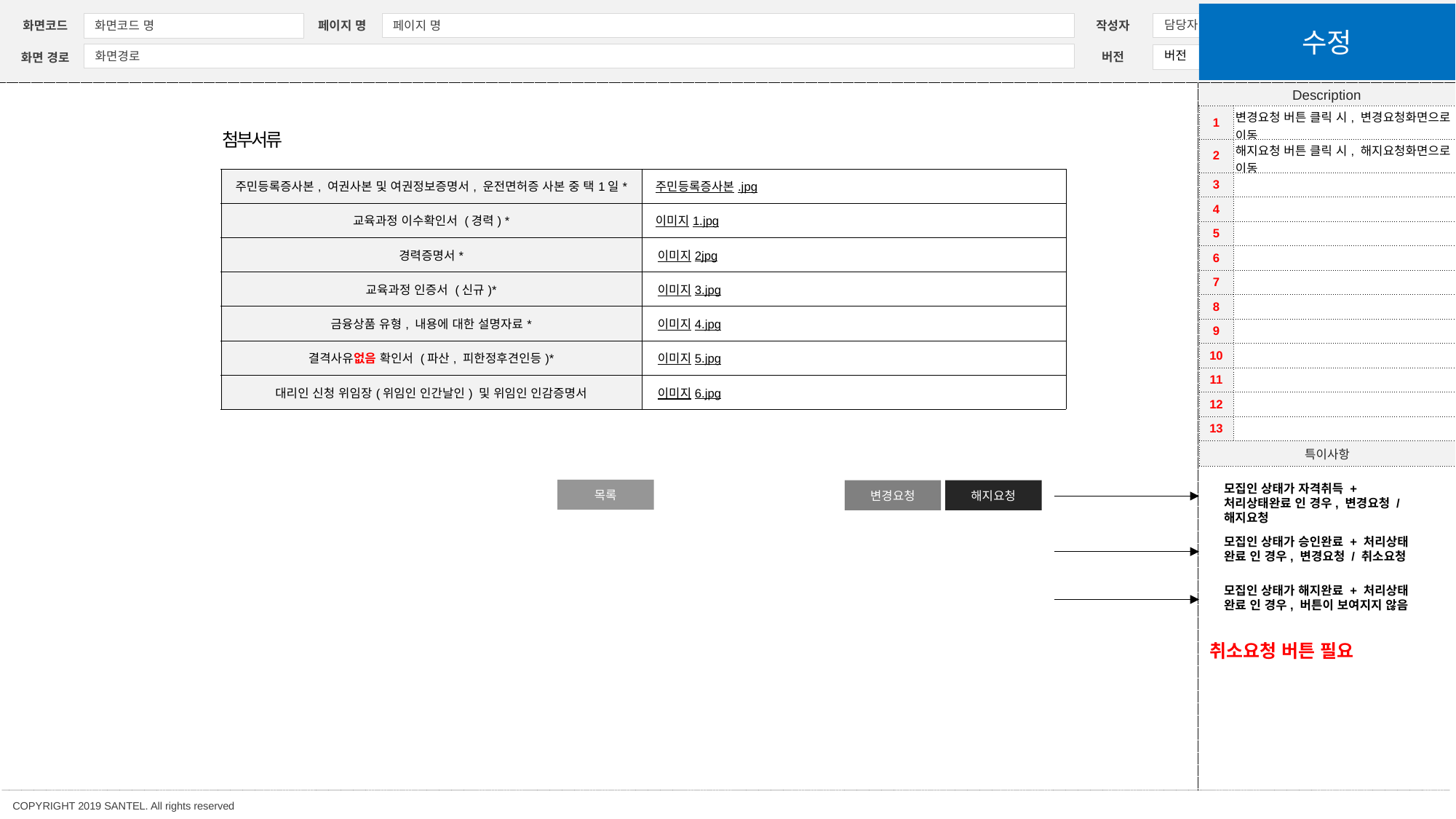

수정
| 1 | 변경요청 버튼 클릭 시, 변경요청화면으로 이동 |
| --- | --- |
| 2 | 해지요청 버튼 클릭 시, 해지요청화면으로 이동 |
| 3 |  |
| 4 |  |
| 5 |  |
| 6 |  |
| 7 |  |
| 8 |  |
| 9 |  |
| 10 |  |
| 11 |  |
| 12 |  |
| 13 |  |
| 특이사항 |  |
첨부서류
| 주민등록증사본, 여권사본 및 여권정보증명서, 운전면허증 사본 중 택1일\* | 주민등록증사본.jpg |
| --- | --- |
| 교육과정 이수확인서 (경력) \* | 이미지1.jpg |
| 경력증명서\* | 이미지2jpg |
| 교육과정 인증서 (신규)\* | 이미지3.jpg |
| 금융상품 유형, 내용에 대한 설명자료\* | 이미지4.jpg |
| 결격사유없음 확인서 (파산, 피한정후견인등)\* | 이미지5.jpg |
| 대리인 신청 위임장(위임인 인간날인) 및 위임인 인감증명서 | 이미지6.jpg |
모집인 상태가 자격취득 + 처리상태완료 인 경우, 변경요청 / 해지요청
목록
변경요청
해지요청
모집인 상태가 승인완료 + 처리상태 완료 인 경우, 변경요청 / 취소요청
모집인 상태가 해지완료 + 처리상태 완료 인 경우, 버튼이 보여지지 않음
취소요청 버튼 필요